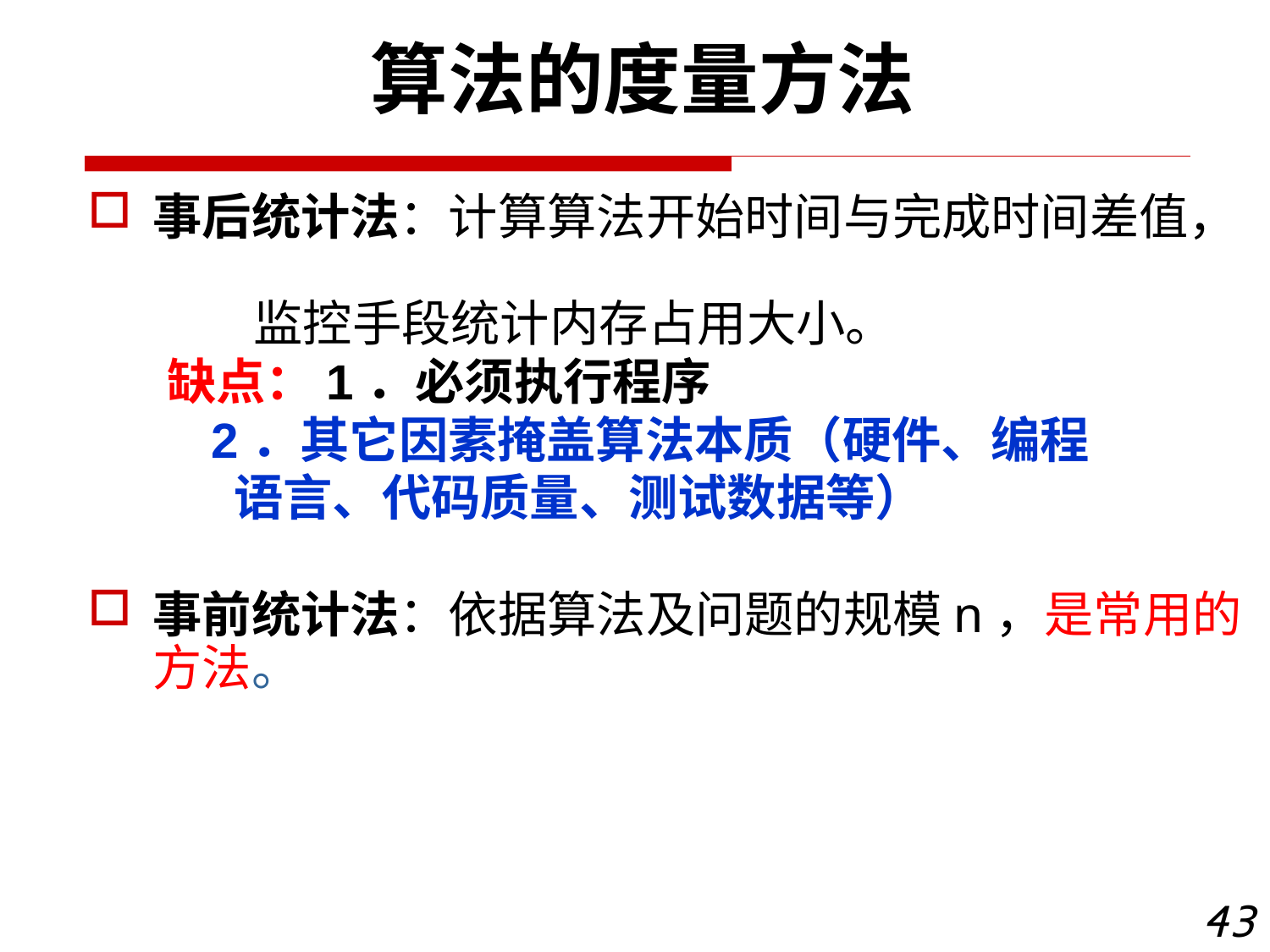

算法的度量方法
事后统计法：计算算法开始时间与完成时间差值，
              监控手段统计内存占用大小。
      缺点：1．必须执行程序
         2．其它因素掩盖算法本质（硬件、编程
            语言、代码质量、测试数据等）

事前统计法：依据算法及问题的规模n，是常用的方法。
43